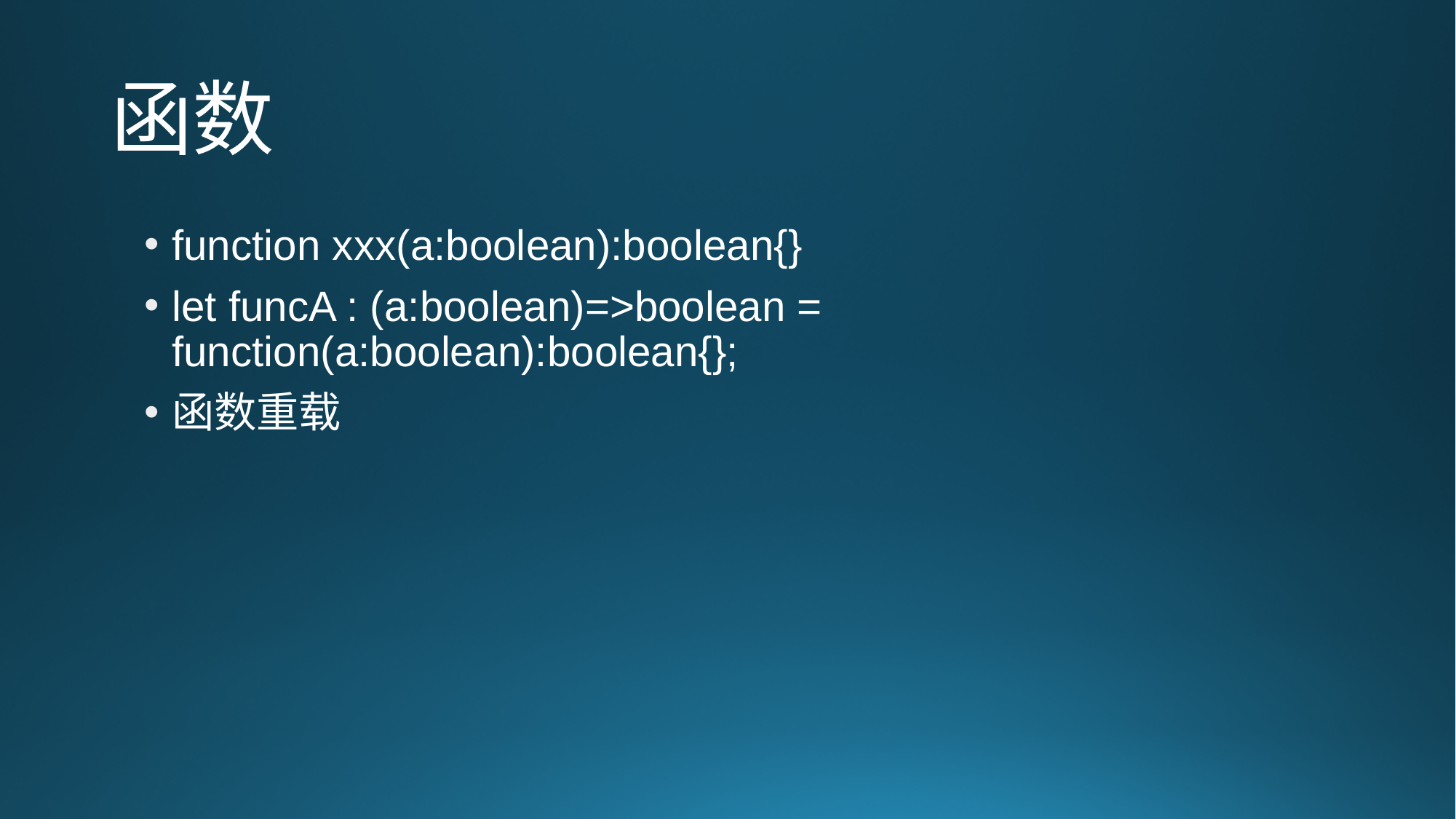

# 函数
function xxx(a:boolean):boolean{}
let funcA : (a:boolean)=>boolean = function(a:boolean):boolean{};
函数重载